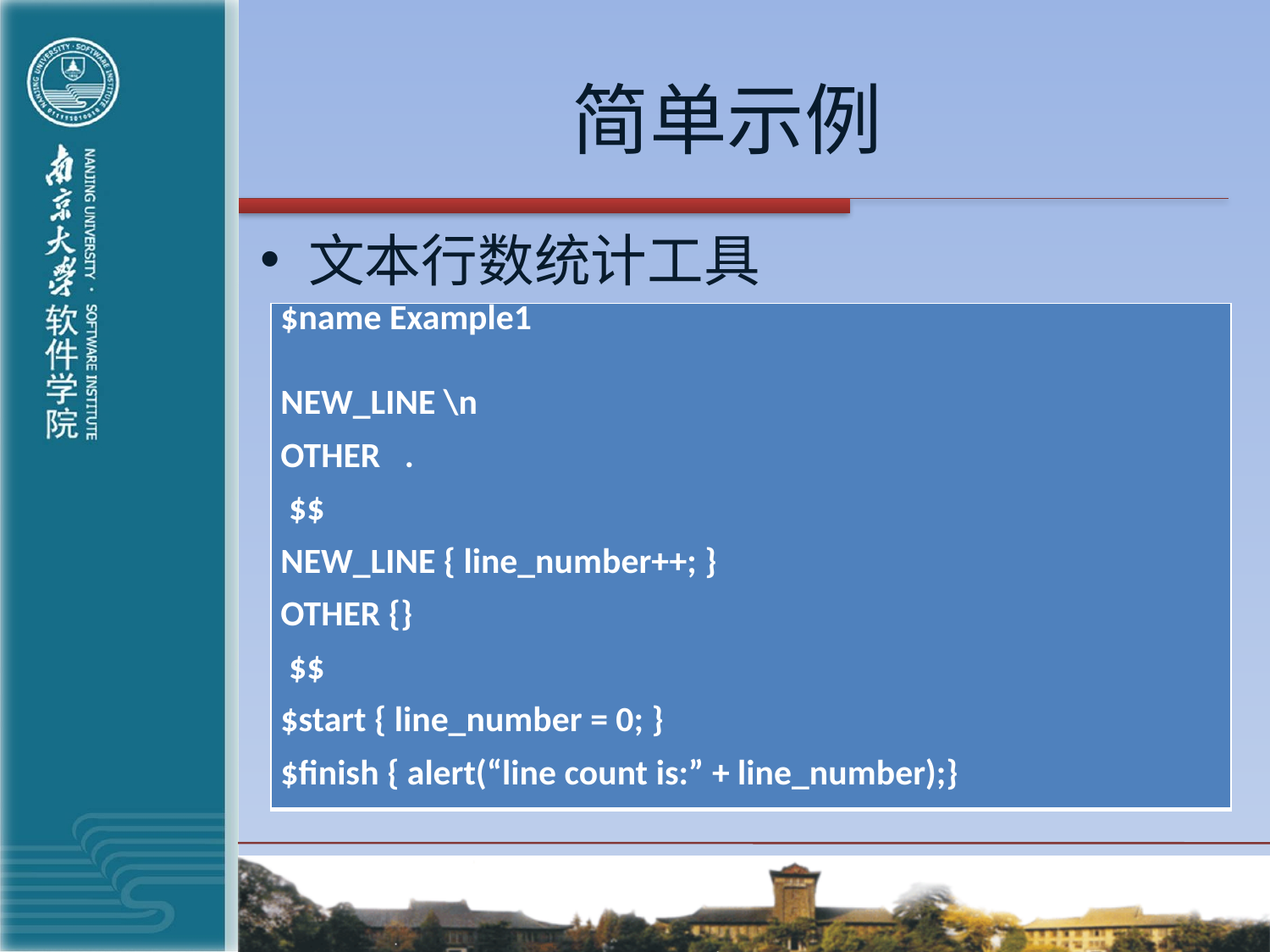

# 简单示例
文本行数统计工具

| $name Example1   NEW\_LINE \n OTHER .  $$ NEW\_LINE { line\_number++; } OTHER {}  $$ $start { line\_number = 0; } $finish { alert(“line count is:” + line\_number);} |
| --- |